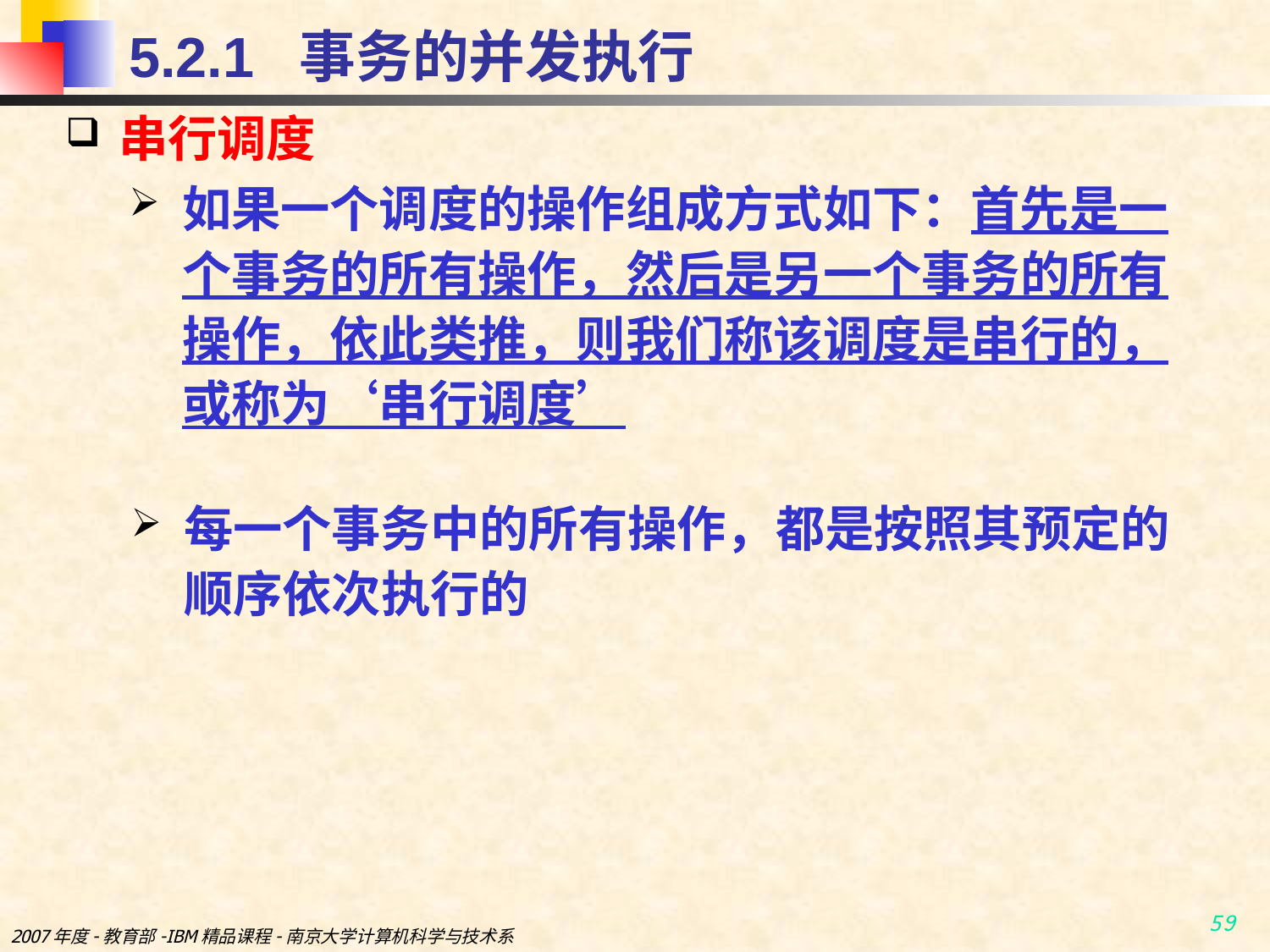

# 5.2.1  事务的并发执行
串行调度
如果一个调度的操作组成方式如下：首先是一个事务的所有操作，然后是另一个事务的所有操作，依此类推，则我们称该调度是串行的，或称为‘串行调度’
每一个事务中的所有操作，都是按照其预定的顺序依次执行的
59